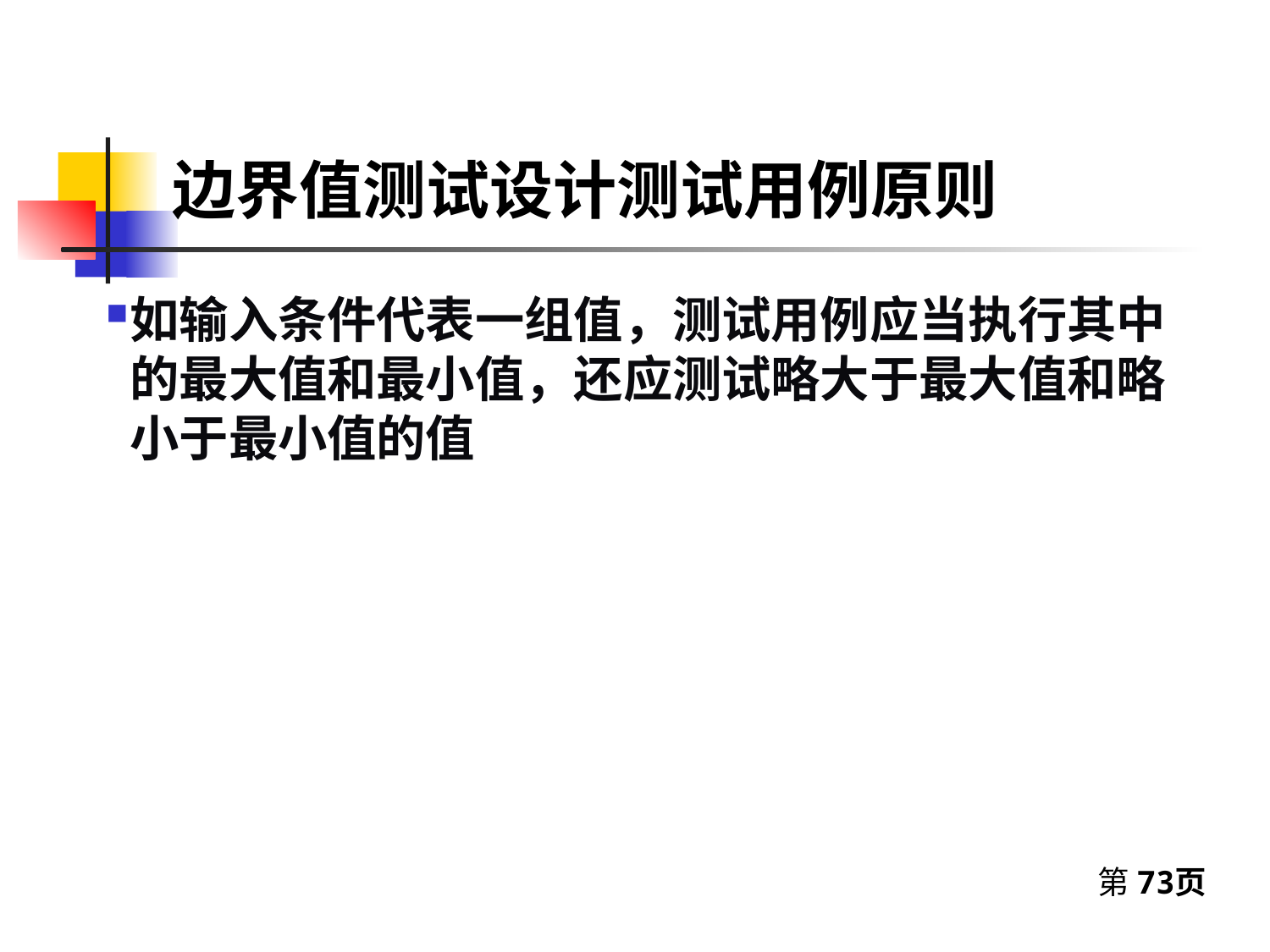

# 边界值测试设计测试用例原则
如输入条件代表一组值，测试用例应当执行其中的最大值和最小值，还应测试略大于最大值和略小于最小值的值